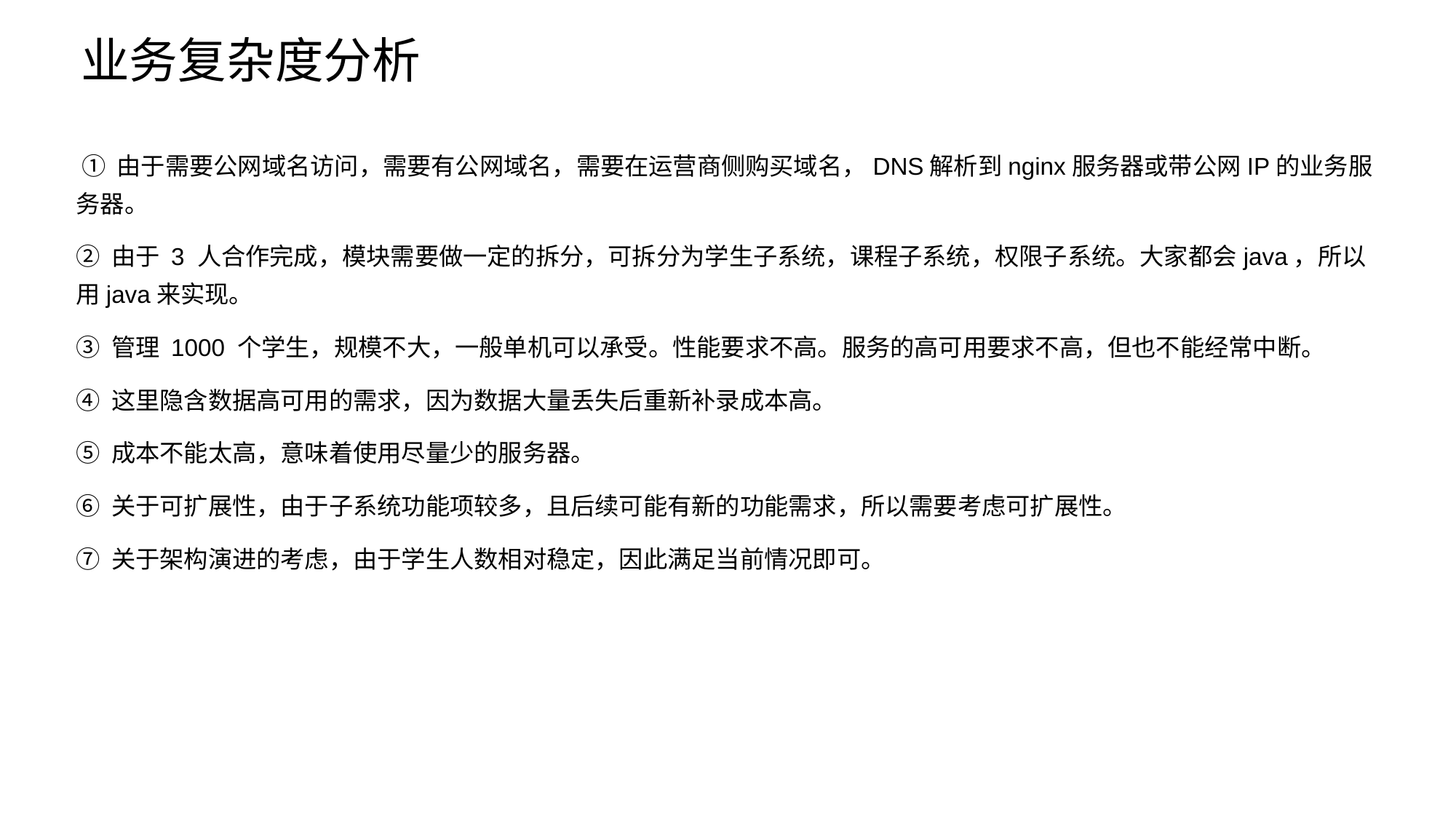

业务复杂度分析
 ① 由于需要公网域名访问，需要有公网域名，需要在运营商侧购买域名，DNS解析到nginx服务器或带公网IP的业务服务器。
② 由于 3 人合作完成，模块需要做一定的拆分，可拆分为学生子系统，课程子系统，权限子系统。大家都会java，所以用java来实现。
③ 管理 1000 个学生，规模不大，一般单机可以承受。性能要求不高。服务的高可用要求不高，但也不能经常中断。
④ 这里隐含数据高可用的需求，因为数据大量丢失后重新补录成本高。
⑤ 成本不能太高，意味着使用尽量少的服务器。
⑥ 关于可扩展性，由于子系统功能项较多，且后续可能有新的功能需求，所以需要考虑可扩展性。
⑦ 关于架构演进的考虑，由于学生人数相对稳定，因此满足当前情况即可。